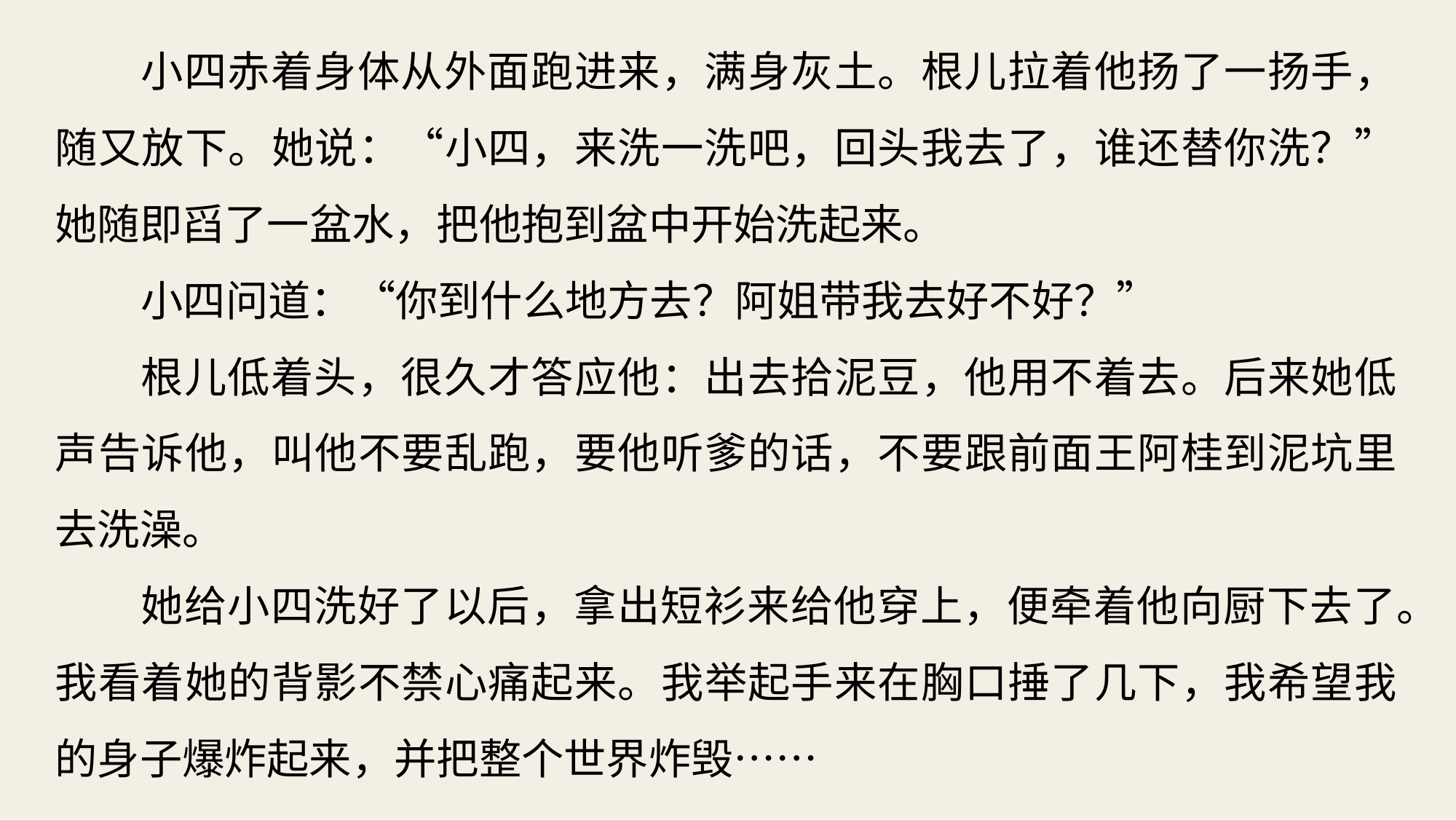

小四赤着身体从外面跑进来，满身灰土。根儿拉着他扬了一扬手，随又放下。她说：“小四，来洗一洗吧，回头我去了，谁还替你洗？”她随即舀了一盆水，把他抱到盆中开始洗起来。
小四问道：“你到什么地方去？阿姐带我去好不好？”
根儿低着头，很久才答应他：出去拾泥豆，他用不着去。后来她低声告诉他，叫他不要乱跑，要他听爹的话，不要跟前面王阿桂到泥坑里去洗澡。
她给小四洗好了以后，拿出短衫来给他穿上，便牵着他向厨下去了。我看着她的背影不禁心痛起来。我举起手来在胸口捶了几下，我希望我的身子爆炸起来，并把整个世界炸毁……